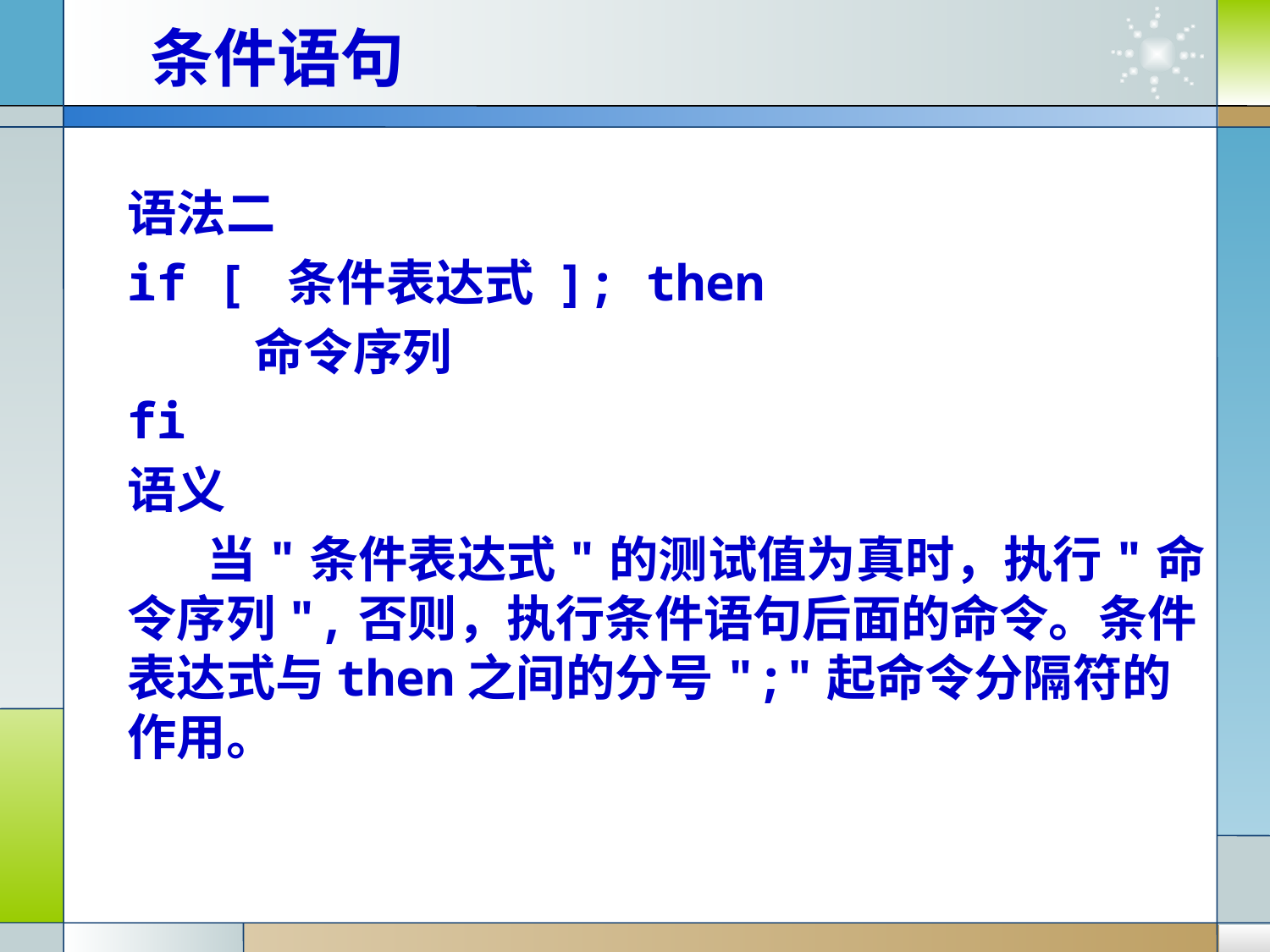

# 条件语句
语法二
if [ 条件表达式 ]; then
	命令序列
fi
语义
      当"条件表达式"的测试值为真时，执行"命令序列",否则，执行条件语句后面的命令。条件表达式与then之间的分号";"起命令分隔符的作用。